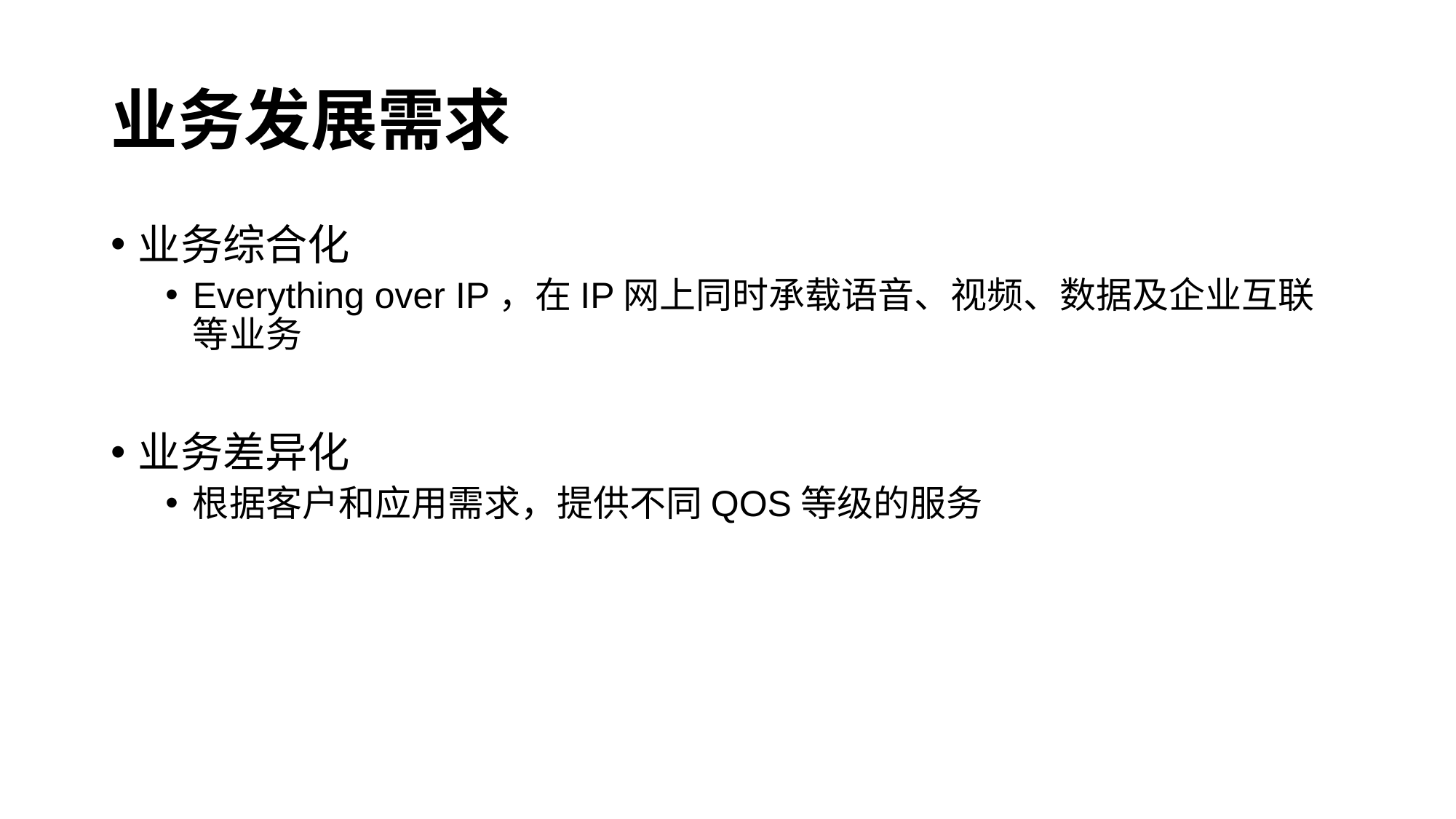

# 业务发展需求
业务综合化
Everything over IP，在IP网上同时承载语音、视频、数据及企业互联等业务

业务差异化
根据客户和应用需求，提供不同QOS等级的服务